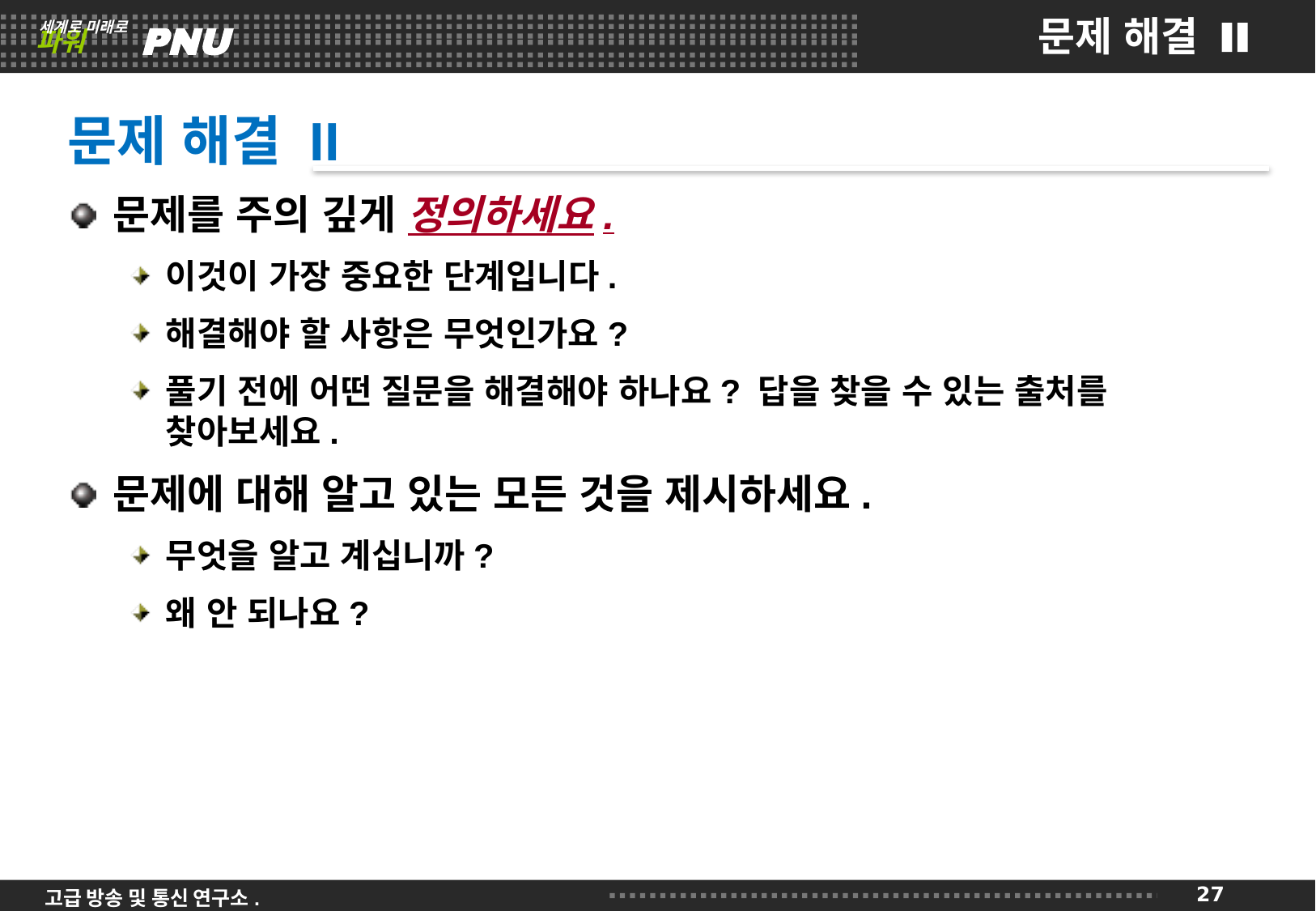

# 문제 해결 II
문제 해결 II
문제를 주의 깊게 정의하세요.
이것이 가장 중요한 단계입니다.
해결해야 할 사항은 무엇인가요?
풀기 전에 어떤 질문을 해결해야 하나요? 답을 찾을 수 있는 출처를 찾아보세요.
문제에 대해 알고 있는 모든 것을 제시하세요.
무엇을 알고 계십니까?
왜 안 되나요?